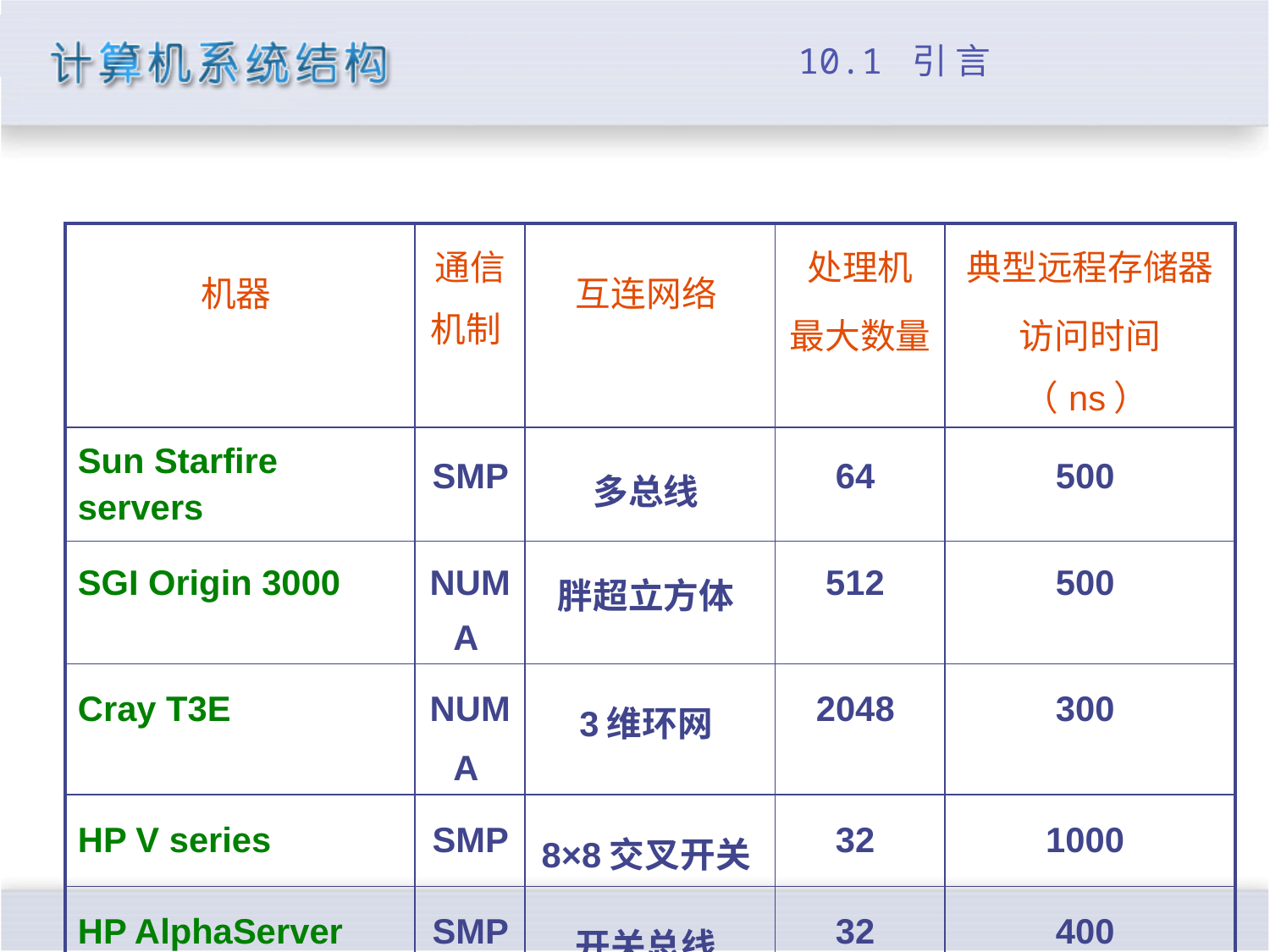

# 10.1 引 言
| 机器 | 通信机制 | 互连网络 | 处理机 最大数量 | 典型远程存储器 访问时间（ns） |
| --- | --- | --- | --- | --- |
| Sun Starfire servers | SMP | 多总线 | 64 | 500 |
| SGI Origin 3000 | NUMA | 胖超立方体 | 512 | 500 |
| Cray T3E | NUMA | 3维环网 | 2048 | 300 |
| HP V series | SMP | 8×8交叉开关 | 32 | 1000 |
| HP AlphaServer GS | SMP | 开关总线 | 32 | 400 |